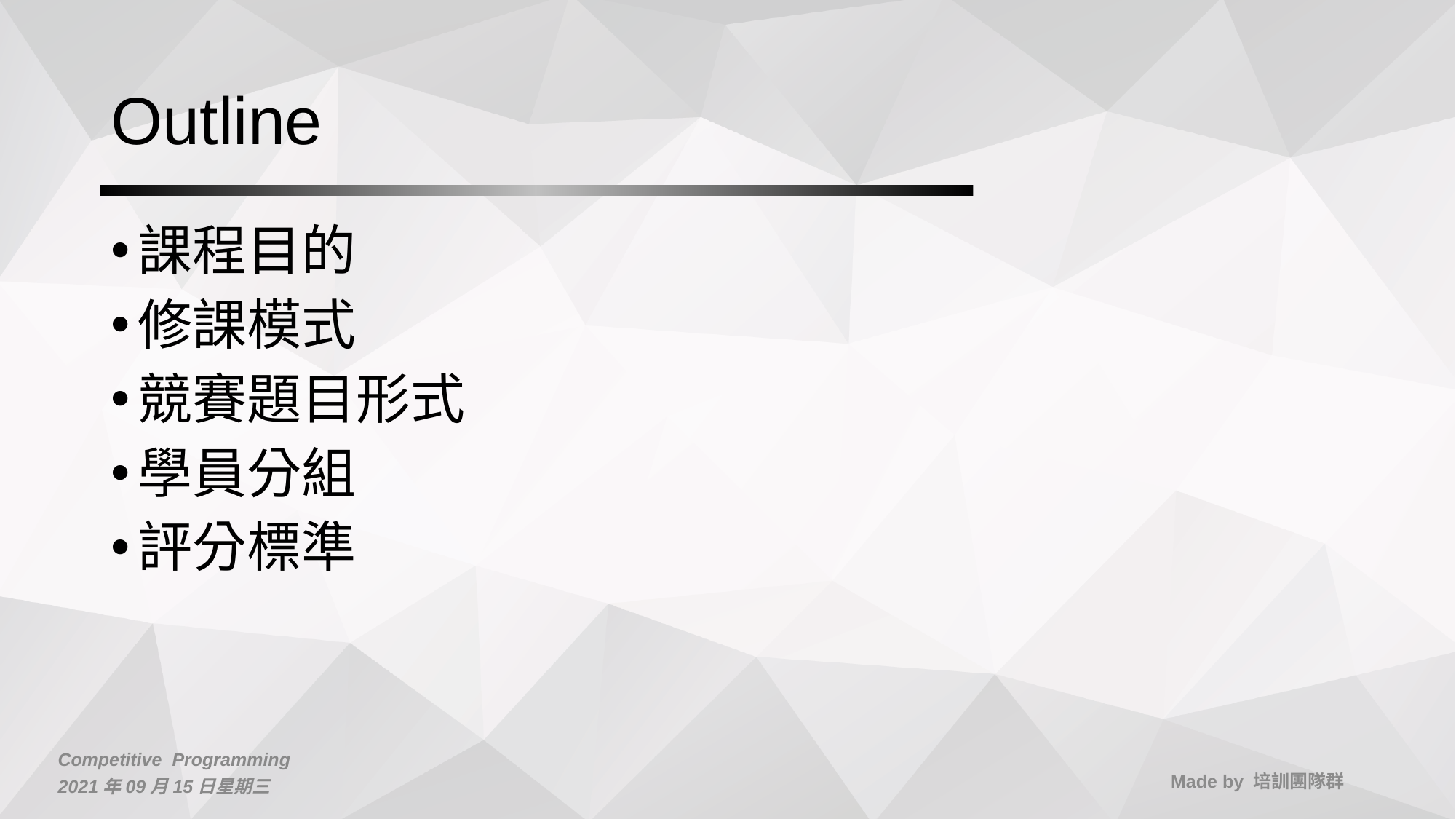

# Outline
課程目的
修課模式
競賽題目形式
學員分組
評分標準